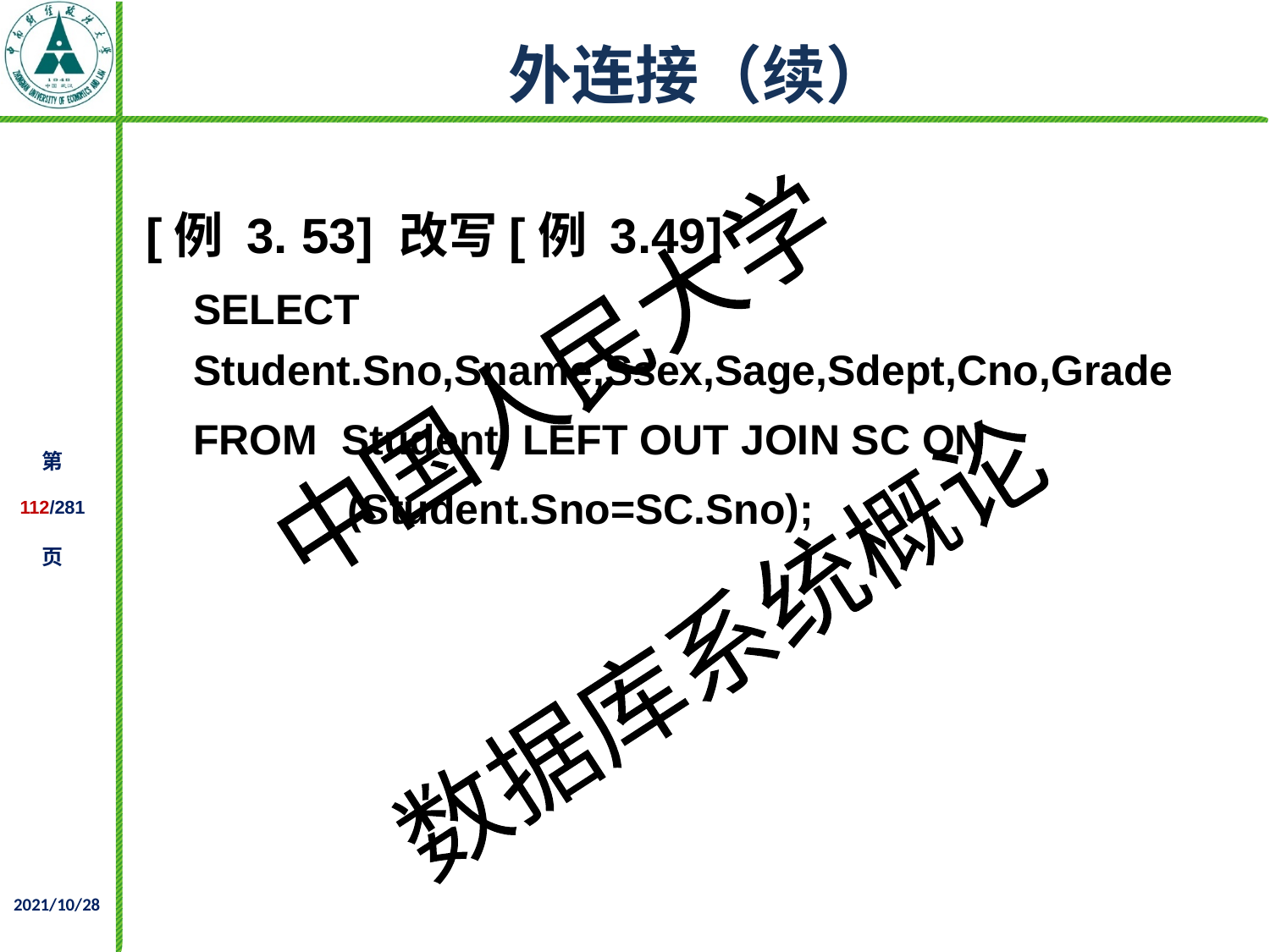

# 外连接（续）
[例 3. 53] 改写[例 3.49]
    SELECT Student.Sno,Sname,Ssex,Sage,Sdept,Cno,Grade
    FROM  Student  LEFT OUT JOIN SC ON
                 (Student.Sno=SC.Sno);

2021/10/28